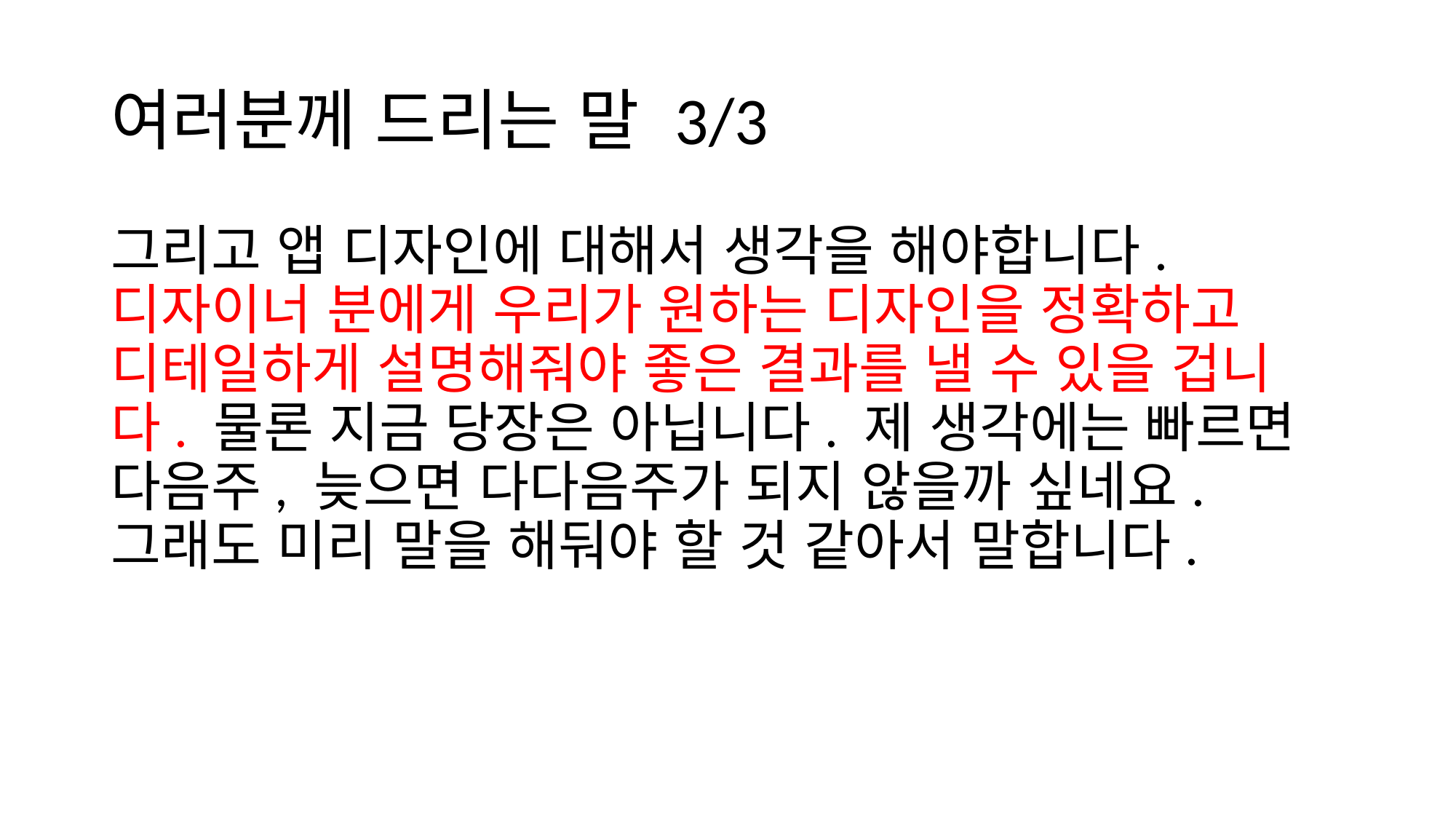

# 여러분께 드리는 말 3/3
그리고 앱 디자인에 대해서 생각을 해야합니다. 디자이너 분에게 우리가 원하는 디자인을 정확하고 디테일하게 설명해줘야 좋은 결과를 낼 수 있을 겁니다. 물론 지금 당장은 아닙니다. 제 생각에는 빠르면 다음주, 늦으면 다다음주가 되지 않을까 싶네요. 그래도 미리 말을 해둬야 할 것 같아서 말합니다.